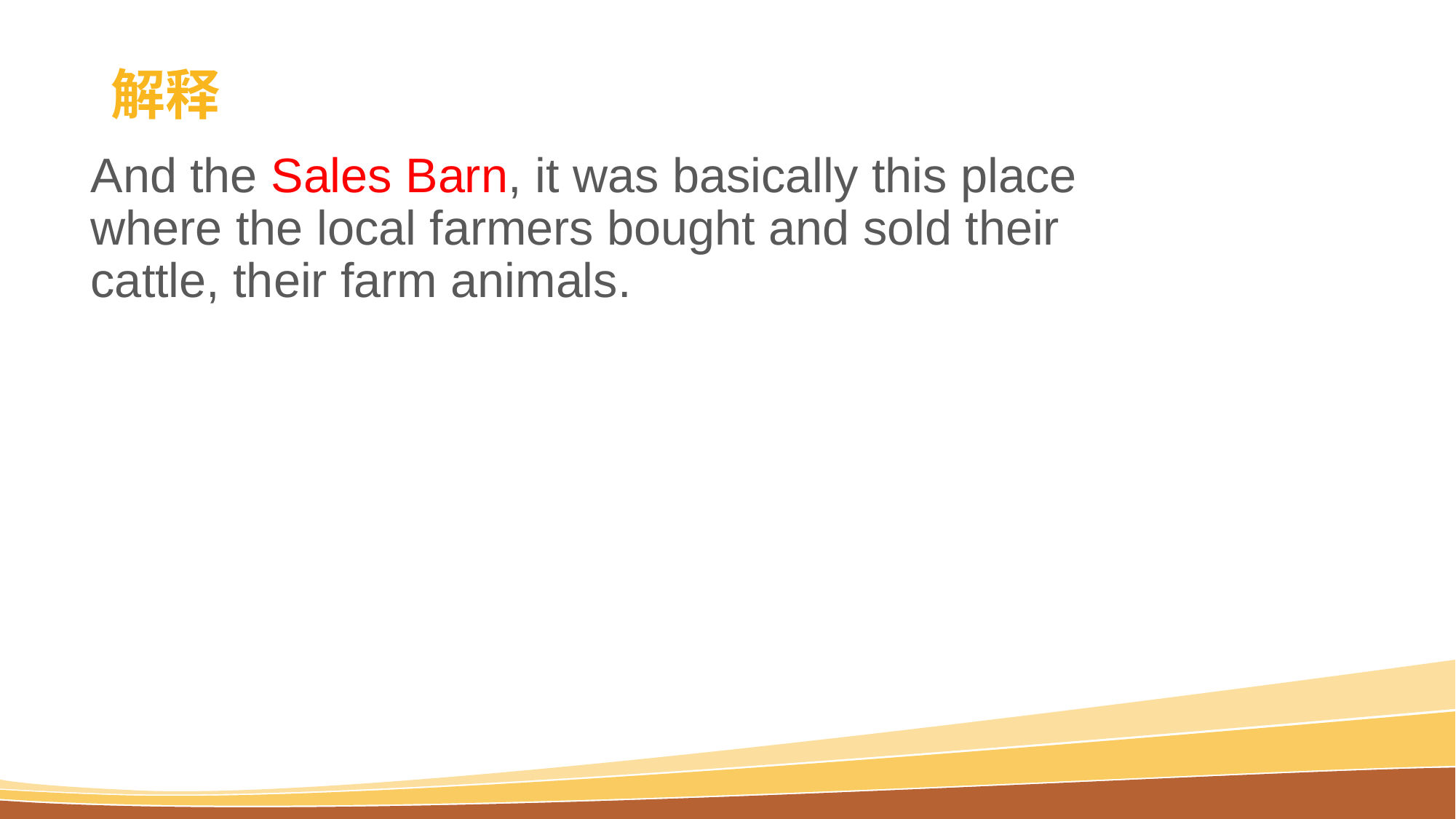

# 解释
And the Sales Barn, it was basically this place where the local farmers bought and sold their cattle, their farm animals.